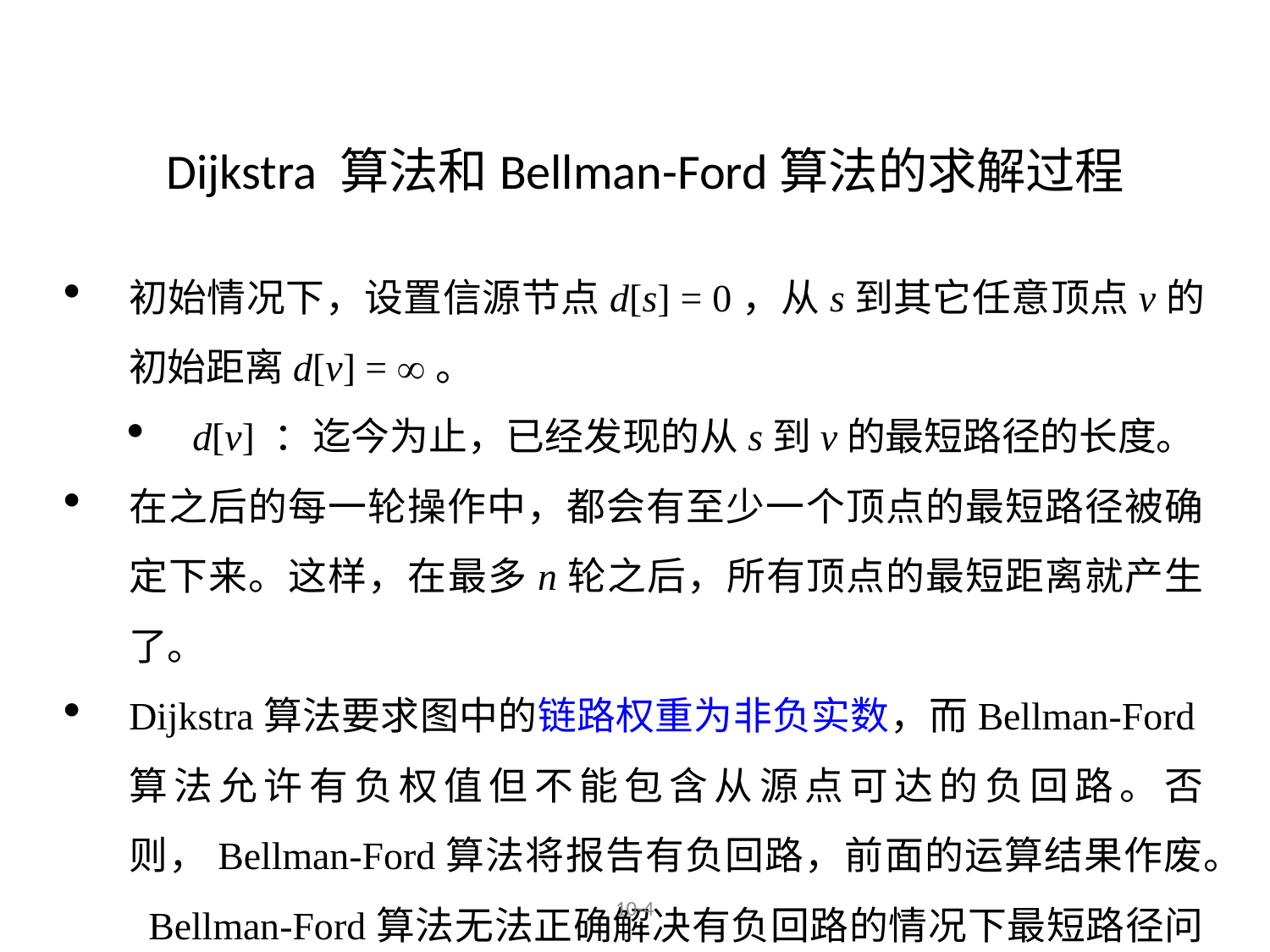

# Dijkstra 算法和Bellman-Ford算法的求解过程
初始情况下，设置信源节点d[s] = 0，从s到其它任意顶点v的初始距离d[v] = ∞。
d[v] ：迄今为止，已经发现的从s到v的最短路径的长度。
在之后的每一轮操作中，都会有至少一个顶点的最短路径被确定下来。这样，在最多n轮之后，所有顶点的最短距离就产生了。
Dijkstra算法要求图中的链路权重为非负实数，而Bellman-Ford算法允许有负权值但不能包含从源点可达的负回路。否则，Bellman-Ford算法将报告有负回路，前面的运算结果作废。 Bellman-Ford算法无法正确解决有负回路的情况下最短路径问题。
10-4